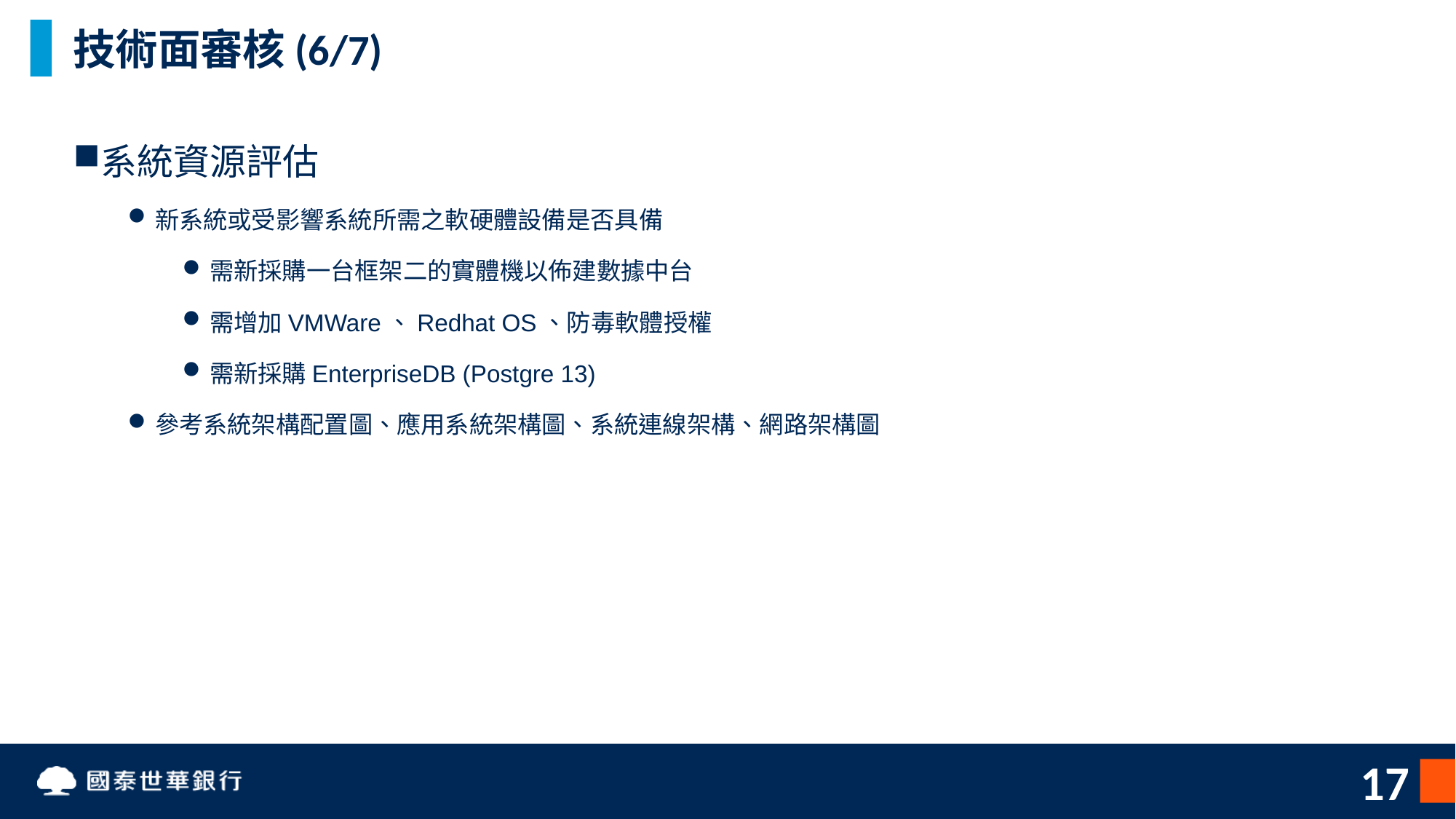

# 技術面審核(6/7)
系統資源評估
新系統或受影響系統所需之軟硬體設備是否具備
需新採購一台框架二的實體機以佈建數據中台
需增加VMWare、Redhat OS、防毒軟體授權
需新採購EnterpriseDB (Postgre 13)
參考系統架構配置圖、應用系統架構圖、系統連線架構、網路架構圖

17